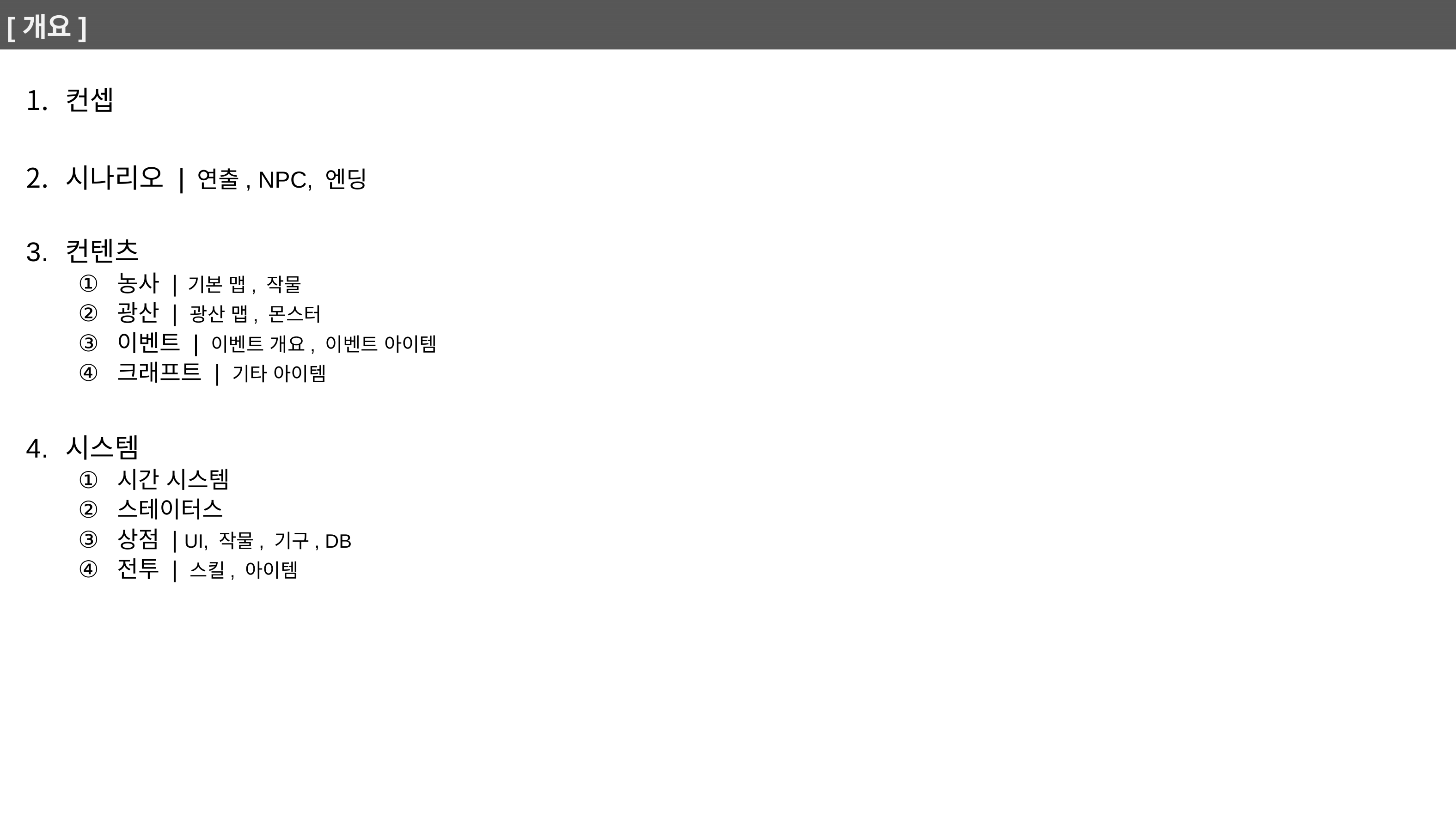

# [개요]
컨셉

시나리오 | 연출, NPC, 엔딩

컨텐츠
농사 | 기본 맵, 작물
광산 | 광산 맵, 몬스터
이벤트 | 이벤트 개요, 이벤트 아이템
크래프트 | 기타 아이템

시스템
시간 시스템
스테이터스
상점 | UI, 작물, 기구, DB
전투 | 스킬, 아이템